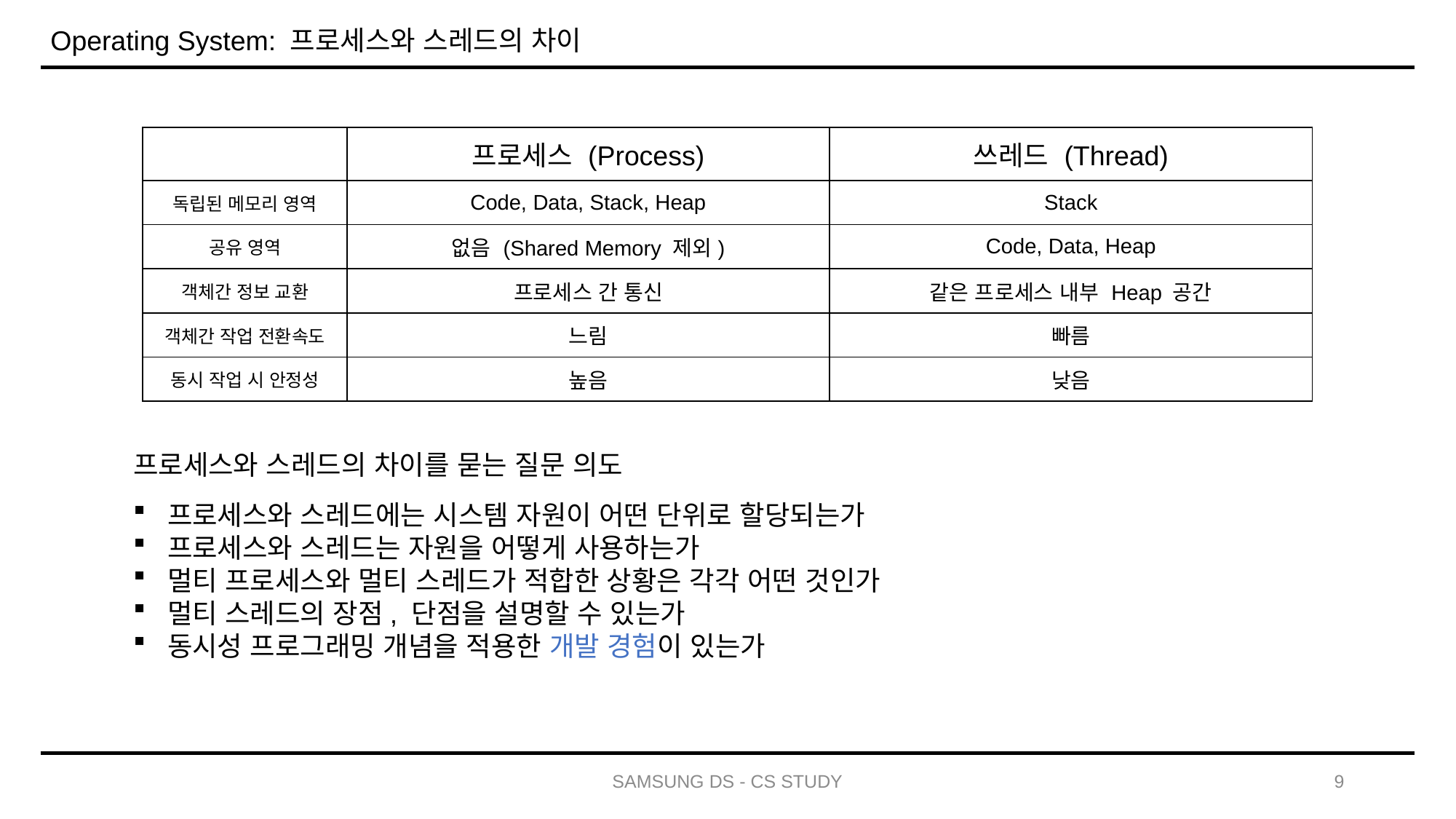

Operating System: 프로세스와 스레드의 차이
|  | 프로세스 (Process) | 쓰레드 (Thread) |
| --- | --- | --- |
| 독립된 메모리 영역 | Code, Data, Stack, Heap | Stack |
| 공유 영역 | 없음 (Shared Memory 제외) | Code, Data, Heap |
| 객체간 정보 교환 | 프로세스 간 통신 | 같은 프로세스 내부 Heap 공간 |
| 객체간 작업 전환속도 | 느림 | 빠름 |
| 동시 작업 시 안정성 | 높음 | 낮음 |
프로세스와 스레드의 차이를 묻는 질문 의도
프로세스와 스레드에는 시스템 자원이 어떤 단위로 할당되는가
프로세스와 스레드는 자원을 어떻게 사용하는가
멀티 프로세스와 멀티 스레드가 적합한 상황은 각각 어떤 것인가
멀티 스레드의 장점, 단점을 설명할 수 있는가
동시성 프로그래밍 개념을 적용한 개발 경험이 있는가
SAMSUNG DS - CS STUDY
9